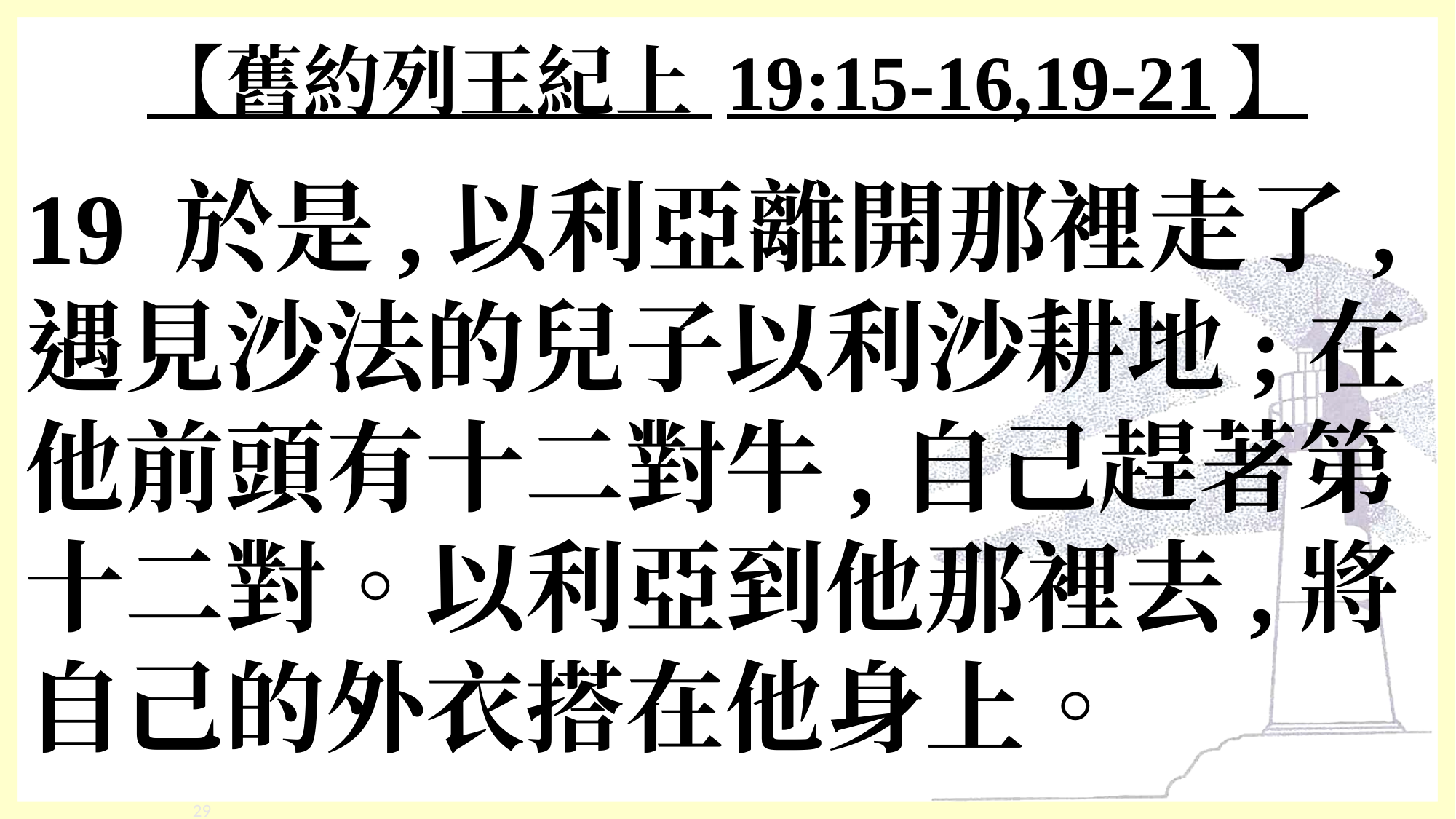

# 【舊約列王紀上 19:15-16,19-21】
19 於是,以利亞離開那裡走了,遇見沙法的兒子以利沙耕地;在他前頭有十二對牛,自己趕著第十二對。以利亞到他那裡去,將自己的外衣搭在他身上。

29